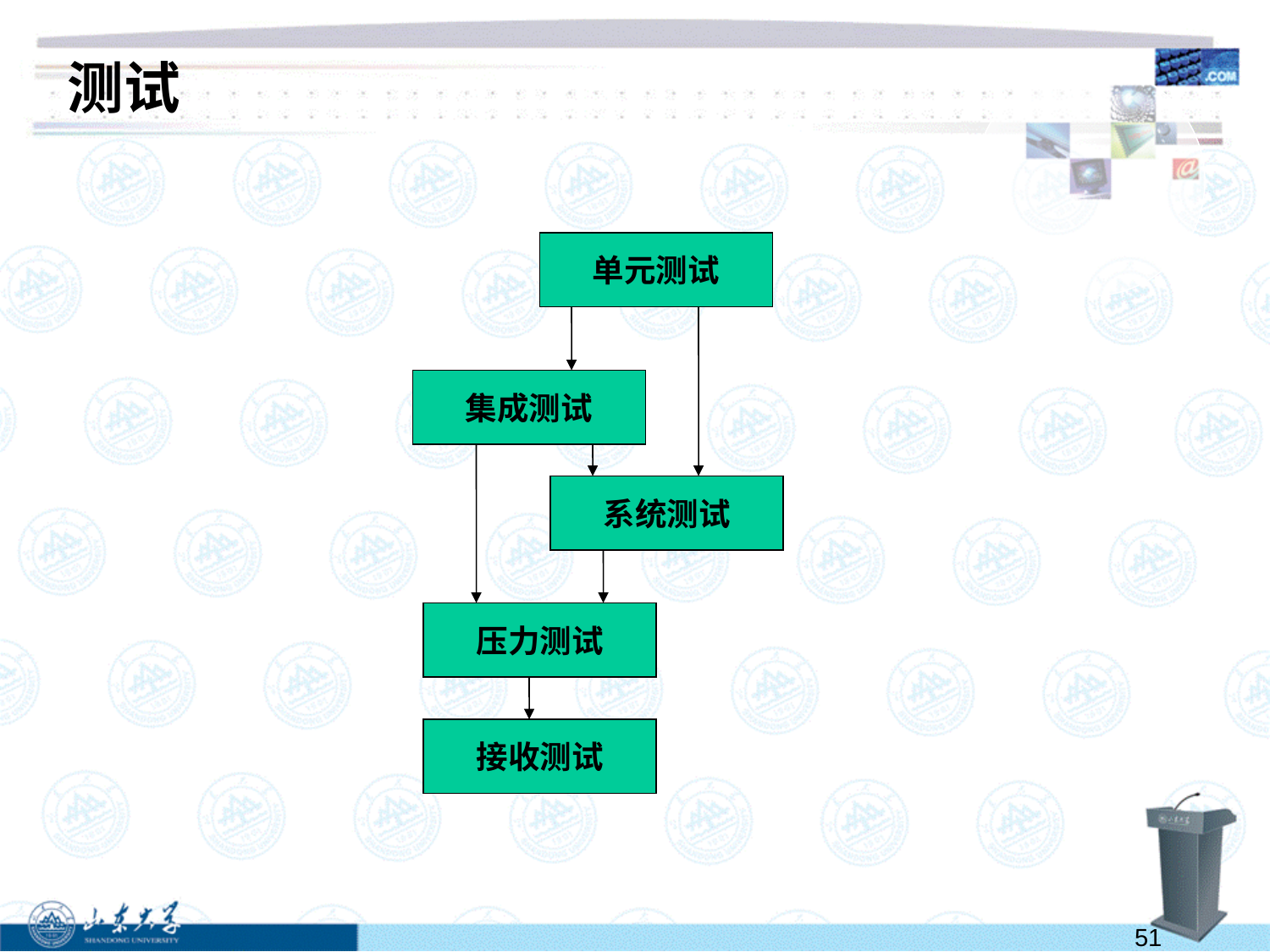

# 测试
单元测试

集成测试

系统测试

压力测试

接收测试
51